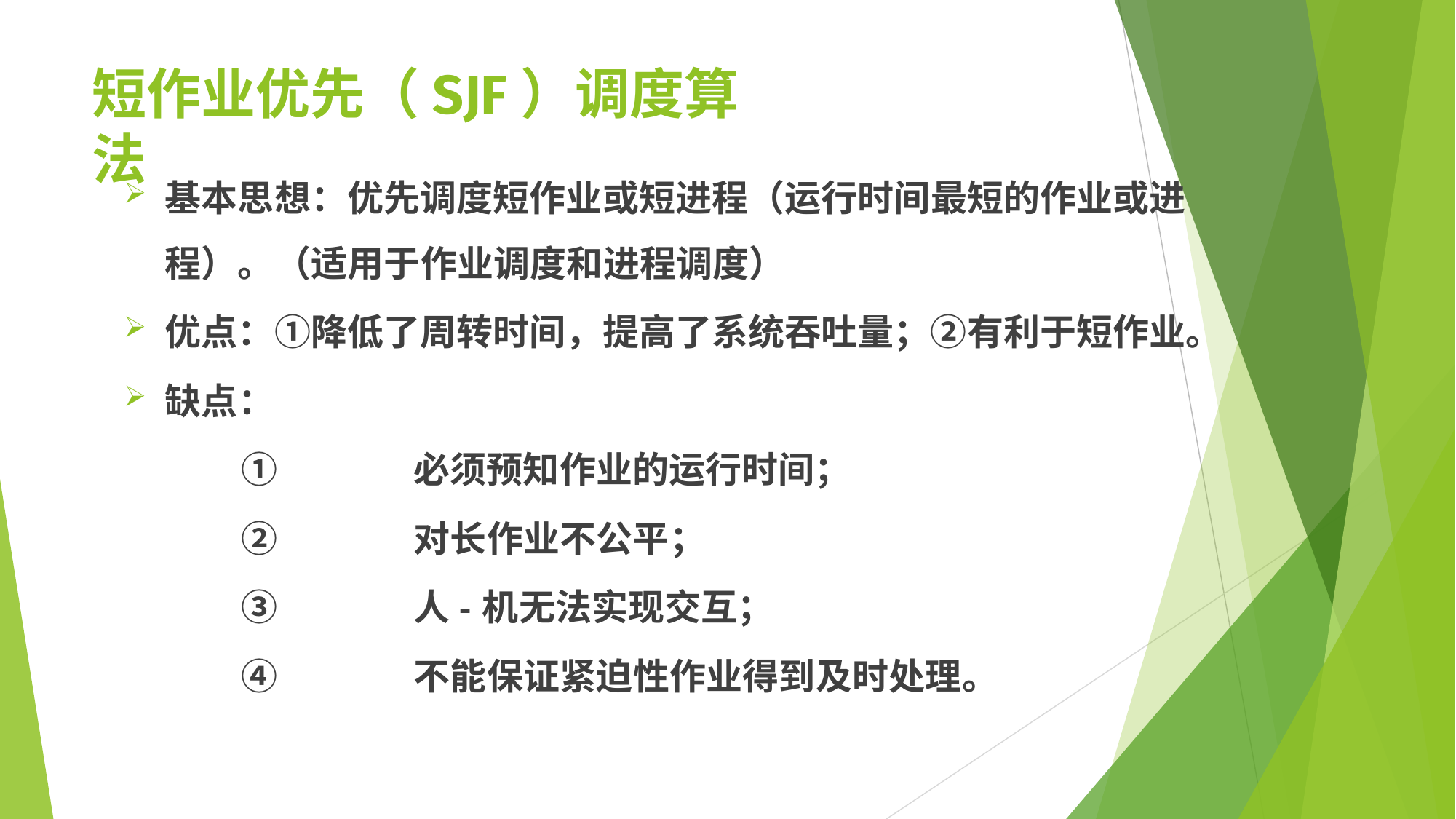

# 短作业优先（SJF）调度算法
基本思想：优先调度短作业或短进程（运行时间最短的作业或进
程）。（适用于作业调度和进程调度）

优点：①降低了周转时间，提高了系统吞吐量；②有利于短作业。

缺点：

①	必须预知作业的运行时间；

②	对长作业不公平；

③	人-机无法实现交互；

④	不能保证紧迫性作业得到及时处理。